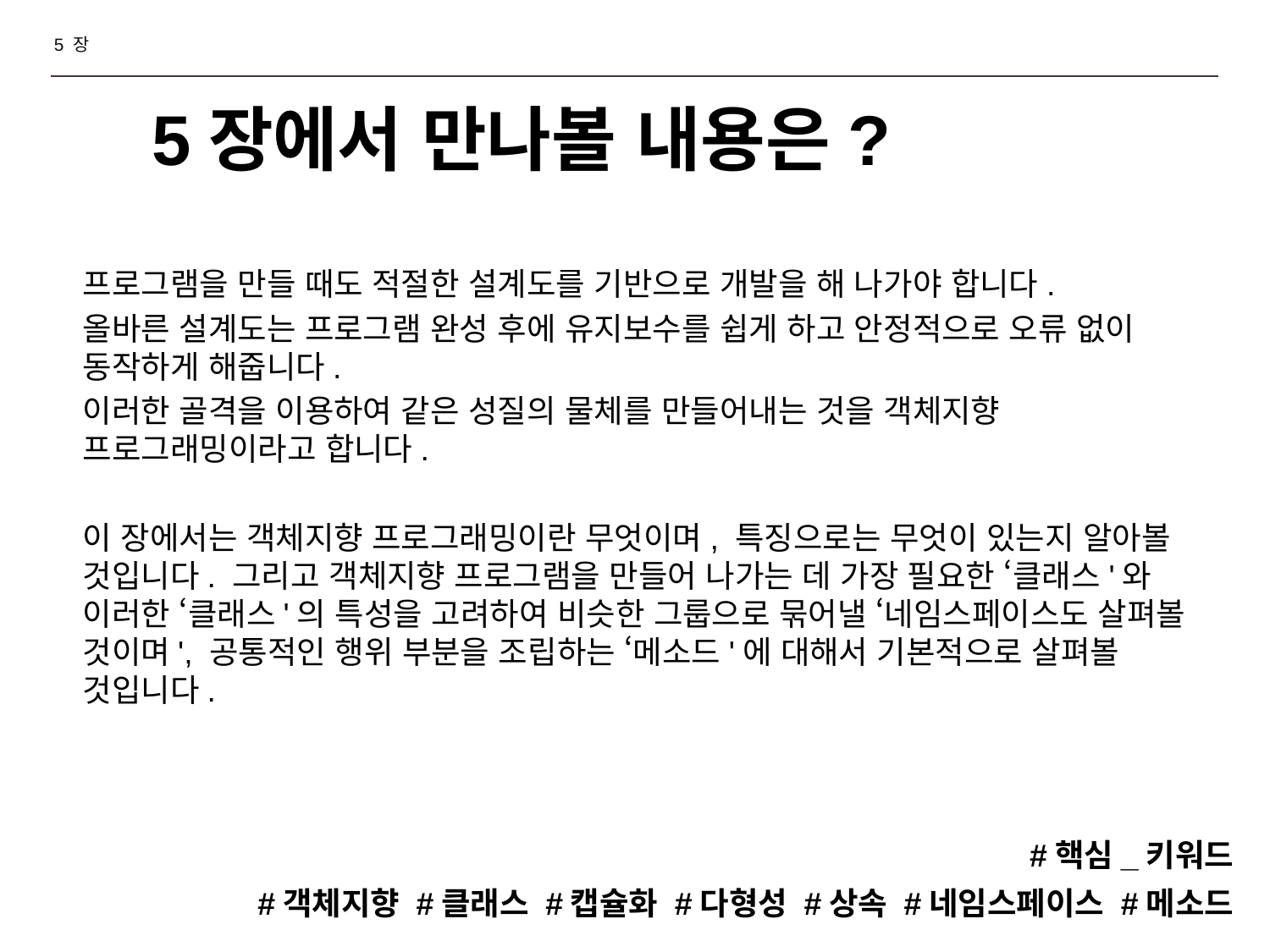

5 장
# 5장에서 만나볼 내용은?

프로그램을 만들 때도 적절한 설계도를 기반으로 개발을 해 나가야 합니다.
올바른 설계도는 프로그램 완성 후에 유지보수를 쉽게 하고 안정적으로 오류 없이 동작하게 해줍니다.
이러한 골격을 이용하여 같은 성질의 물체를 만들어내는 것을 객체지향 프로그래밍이라고 합니다.

이 장에서는 객체지향 프로그래밍이란 무엇이며, 특징으로는 무엇이 있는지 알아볼 것입니다. 그리고 객체지향 프로그램을 만들어 나가는 데 가장 필요한 ‘클래스'와 이러한 ‘클래스'의 특성을 고려하여 비슷한 그룹으로 묶어낼 ‘네임스페이스도 살펴볼 것이며', 공통적인 행위 부분을 조립하는 ‘메소드'에 대해서 기본적으로 살펴볼 것입니다.

#핵심_키워드
#객체지향 #클래스 #캡슐화 #다형성 #상속 #네임스페이스 #메소드